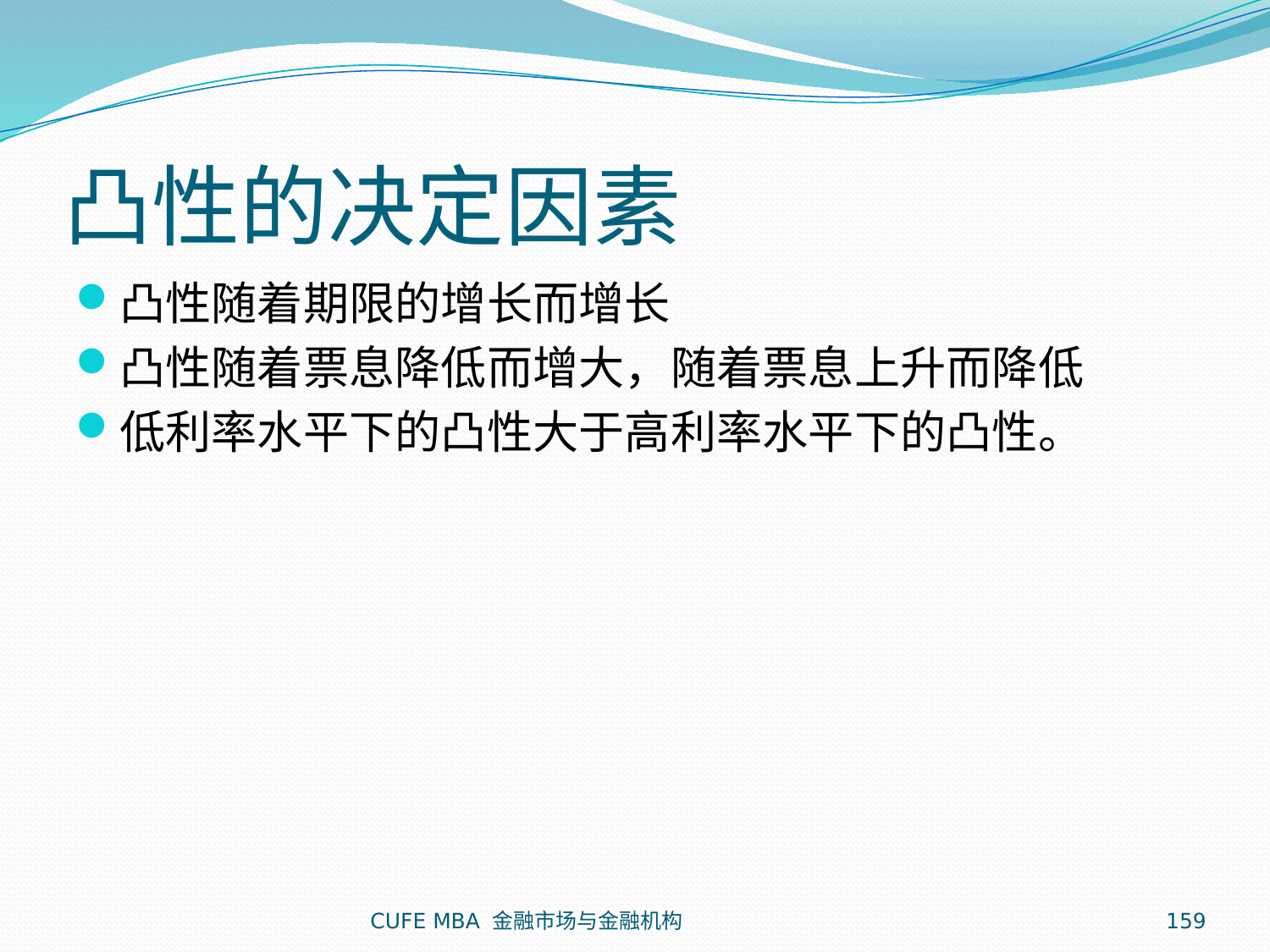

# 凸性的决定因素
凸性随着期限的增长而增长
凸性随着票息降低而增大，随着票息上升而降低
低利率水平下的凸性大于高利率水平下的凸性。
CUFE MBA 金融市场与金融机构
159